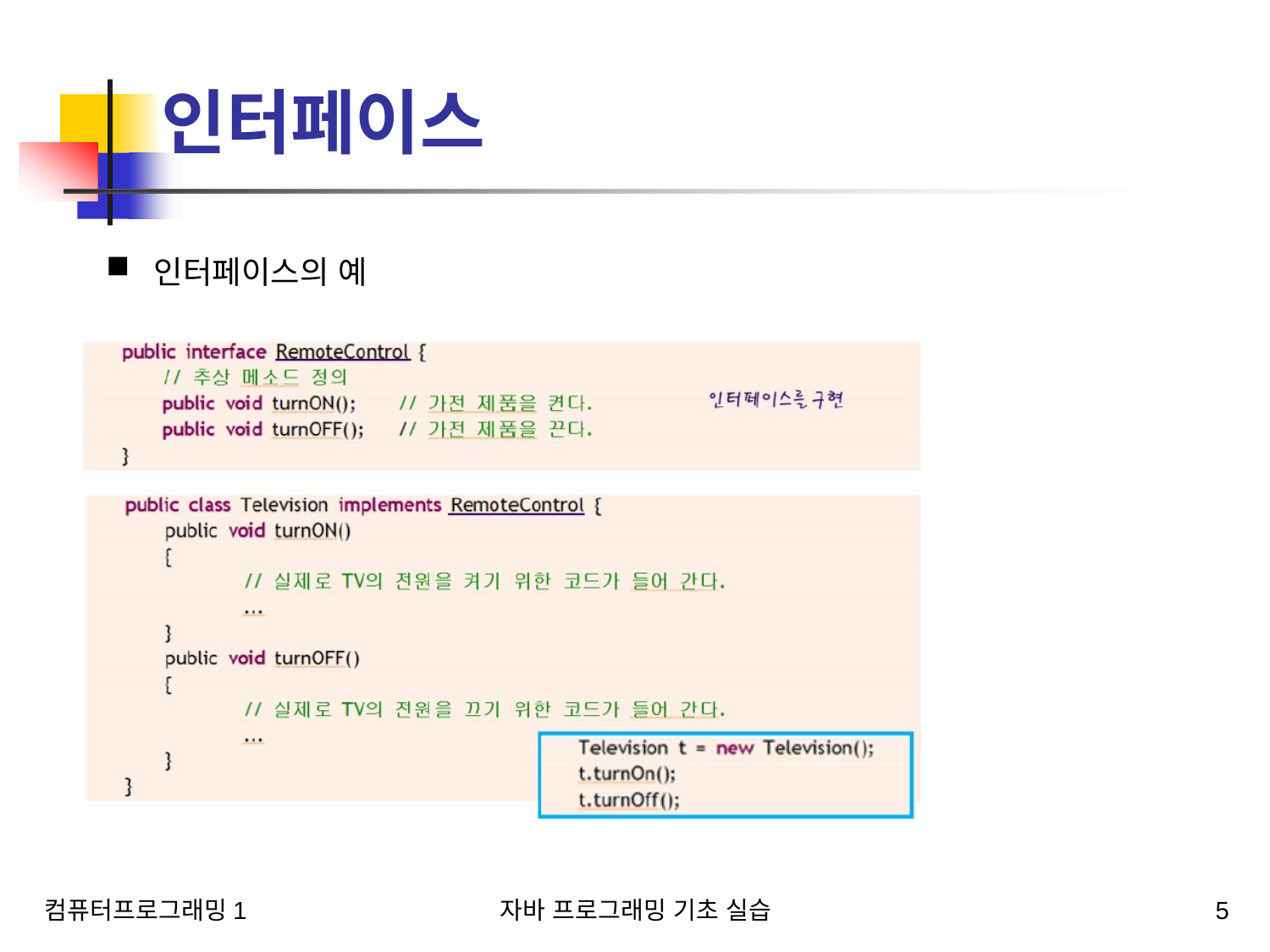

# 인터페이스

인터페이스의 예

컴퓨터프로그래밍1
자바 프로그래밍 기초 실습
5